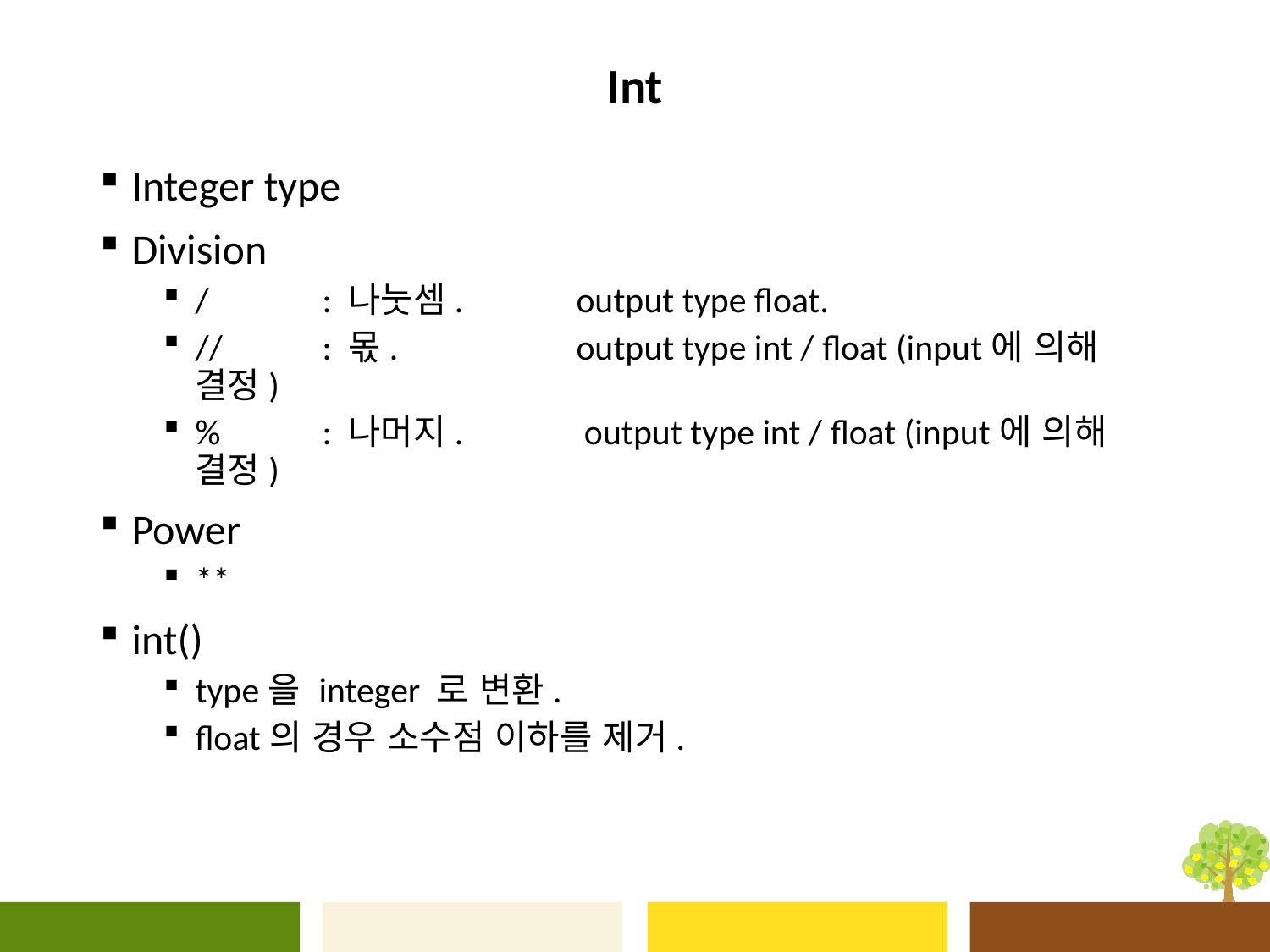

# Int
Integer type
Division
/ 	: 나눗셈. 	output type float.
//	: 몫. 		output type int / float (input에 의해 결정)
%	: 나머지.	 output type int / float (input에 의해 결정)
Power
**
int()
type을 integer 로 변환.
float의 경우 소수점 이하를 제거.